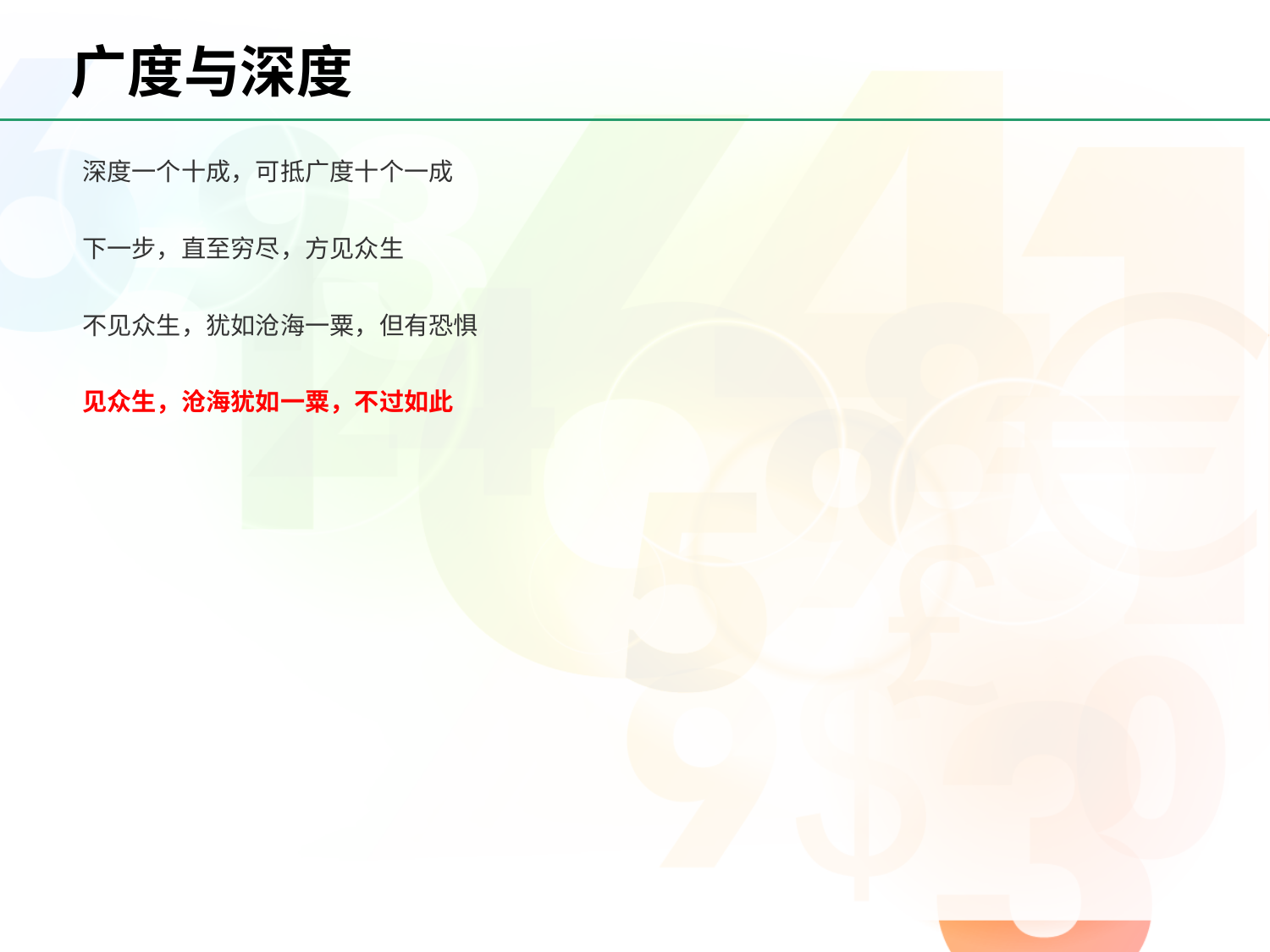

# 广度与深度
深度一个十成，可抵广度十个一成

下一步，直至穷尽，方见众生

不见众生，犹如沧海一粟，但有恐惧

见众生，沧海犹如一粟，不过如此